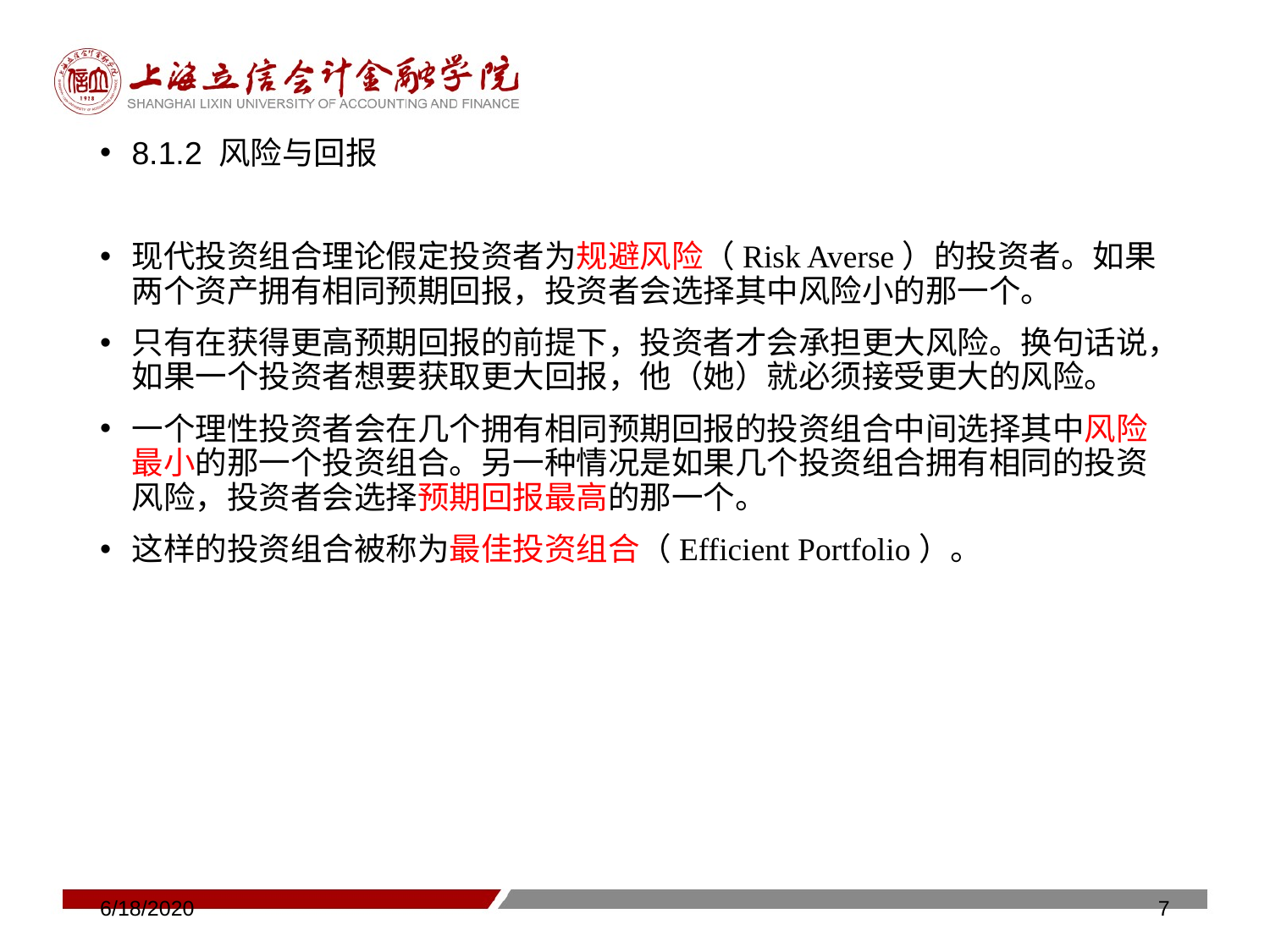

8.1.2 风险与回报

现代投资组合理论假定投资者为规避风险（Risk Averse）的投资者。如果两个资产拥有相同预期回报，投资者会选择其中风险小的那一个。
只有在获得更高预期回报的前提下，投资者才会承担更大风险。换句话说，如果一个投资者想要获取更大回报，他（她）就必须接受更大的风险。
一个理性投资者会在几个拥有相同预期回报的投资组合中间选择其中风险最小的那一个投资组合。另一种情况是如果几个投资组合拥有相同的投资风险，投资者会选择预期回报最高的那一个。
这样的投资组合被称为最佳投资组合（Efficient Portfolio）。

6/18/2020

7